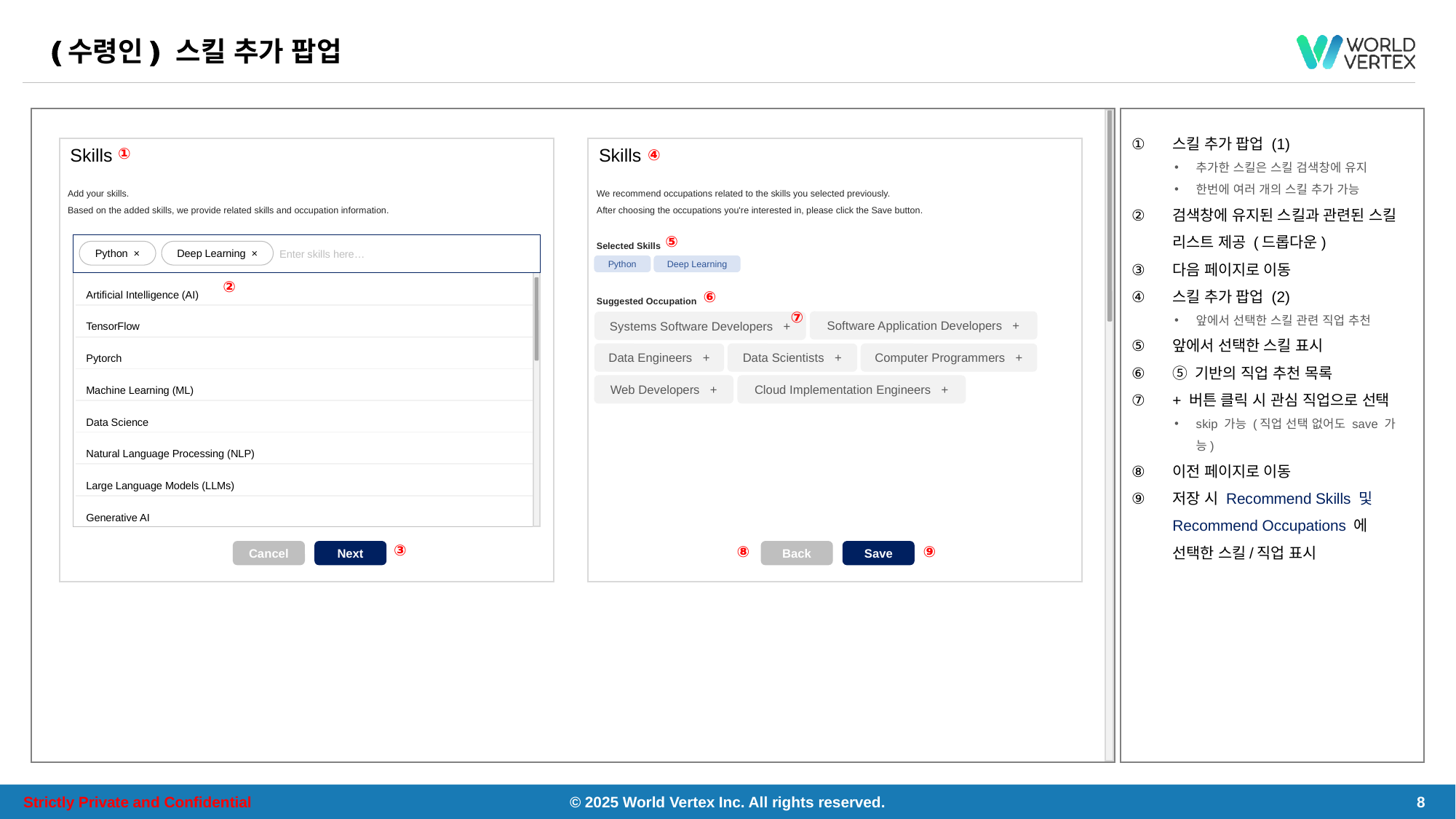

# (수령인) 스킬 추가 팝업

스킬 추가 팝업 (1)
추가한 스킬은 스킬 검색창에 유지
한번에 여러 개의 스킬 추가 가능
검색창에 유지된 스킬과 관련된 스킬 리스트 제공 (드롭다운)
다음 페이지로 이동
스킬 추가 팝업 (2)
앞에서 선택한 스킬 관련 직업 추천
앞에서 선택한 스킬 표시
⑤ 기반의 직업 추천 목록
+ 버튼 클릭 시 관심 직업으로 선택
skip 가능 (직업 선택 없어도 save 가능)
이전 페이지로 이동
저장 시 Recommend Skills 및 Recommend Occupations 에 선택한 스킬/직업 표시

①
Skills
Add your skills.
Based on the added skills, we provide related skills and occupation information.
Artificial Intelligence (AI)
TensorFlow
Pytorch
Machine Learning (ML)
Data Science
Natural Language Processing (NLP)
Large Language Models (LLMs)
Generative AI
Enter skills here…
Python  ×
Deep Learning  ×

Cancel
Next
②
③
Skills
④
We recommend occupations related to the skills you selected previously.
After choosing the occupations you're interested in, please click the Save button.
⑤
Selected Skills
Python
Deep Learning
⑥
Suggested Occupation
Software Application Developers   +
Systems Software Developers   +
Computer Programmers   +
Data Scientists   +
Data Engineers   +
Web Developers   +
Cloud Implementation Engineers   +
⑦
⑨
⑧
Back
Save